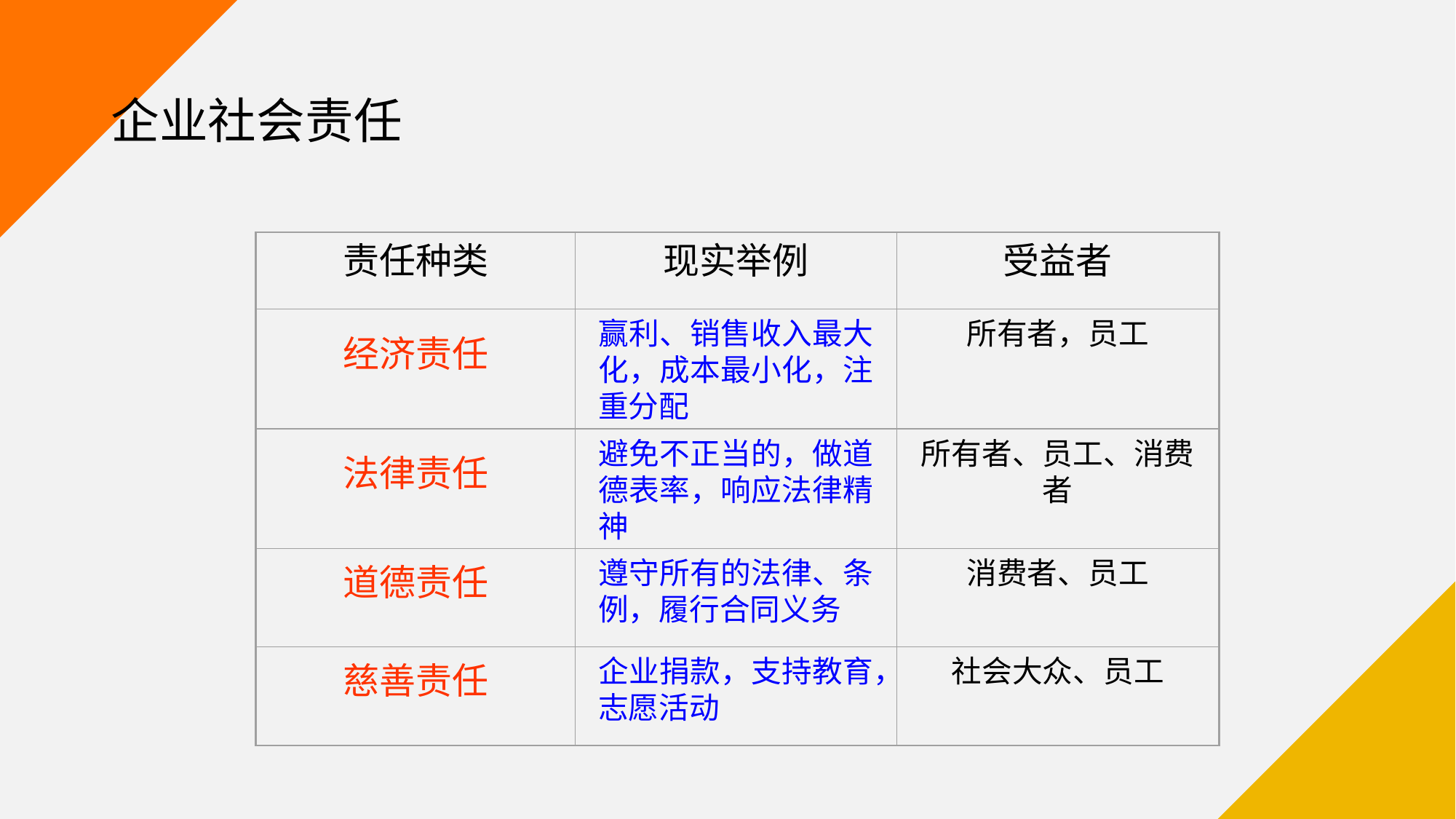

# 企业社会责任

责任种类

现实举例

受益者

经济责任

赢利、销售收入最大化，成本最小化，注重分配

所有者，员工

法律责任

避免不正当的，做道德表率，响应法律精神

所有者、员工、消费者

道德责任

遵守所有的法律、条例，履行合同义务

消费者、员工

慈善责任

企业捐款，支持教育，志愿活动

社会大众、员工